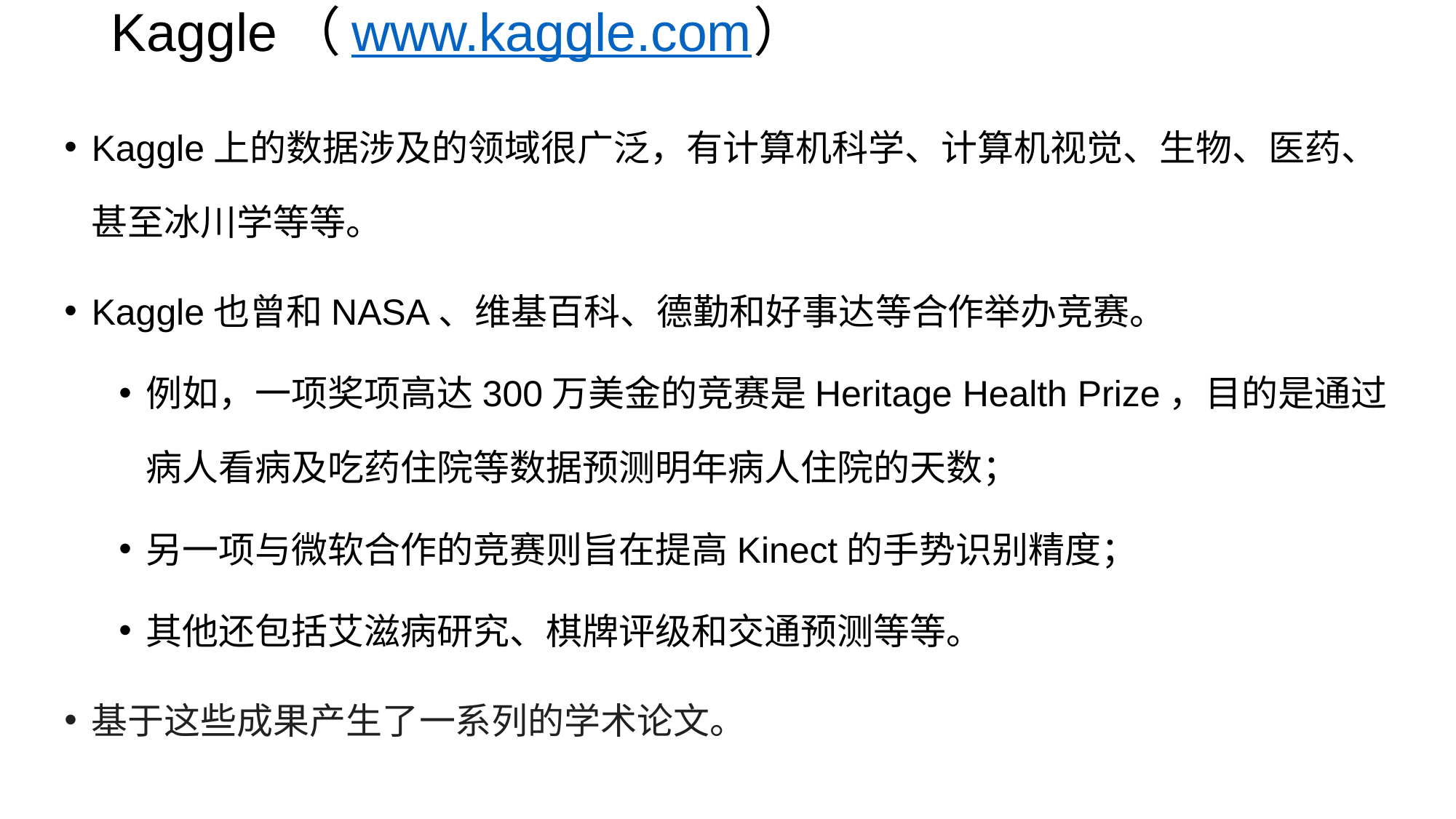

# Kaggle（www.kaggle.com）
Kaggle上的数据涉及的领域很广泛，有计算机科学、计算机视觉、生物、医药、甚至冰川学等等。
Kaggle也曾和NASA、维基百科、德勤和好事达等合作举办竞赛。
例如，一项奖项高达300万美金的竞赛是Heritage Health Prize，目的是通过病人看病及吃药住院等数据预测明年病人住院的天数；
另一项与微软合作的竞赛则旨在提高Kinect的手势识别精度；
其他还包括艾滋病研究、棋牌评级和交通预测等等。
基于这些成果产生了一系列的学术论文。